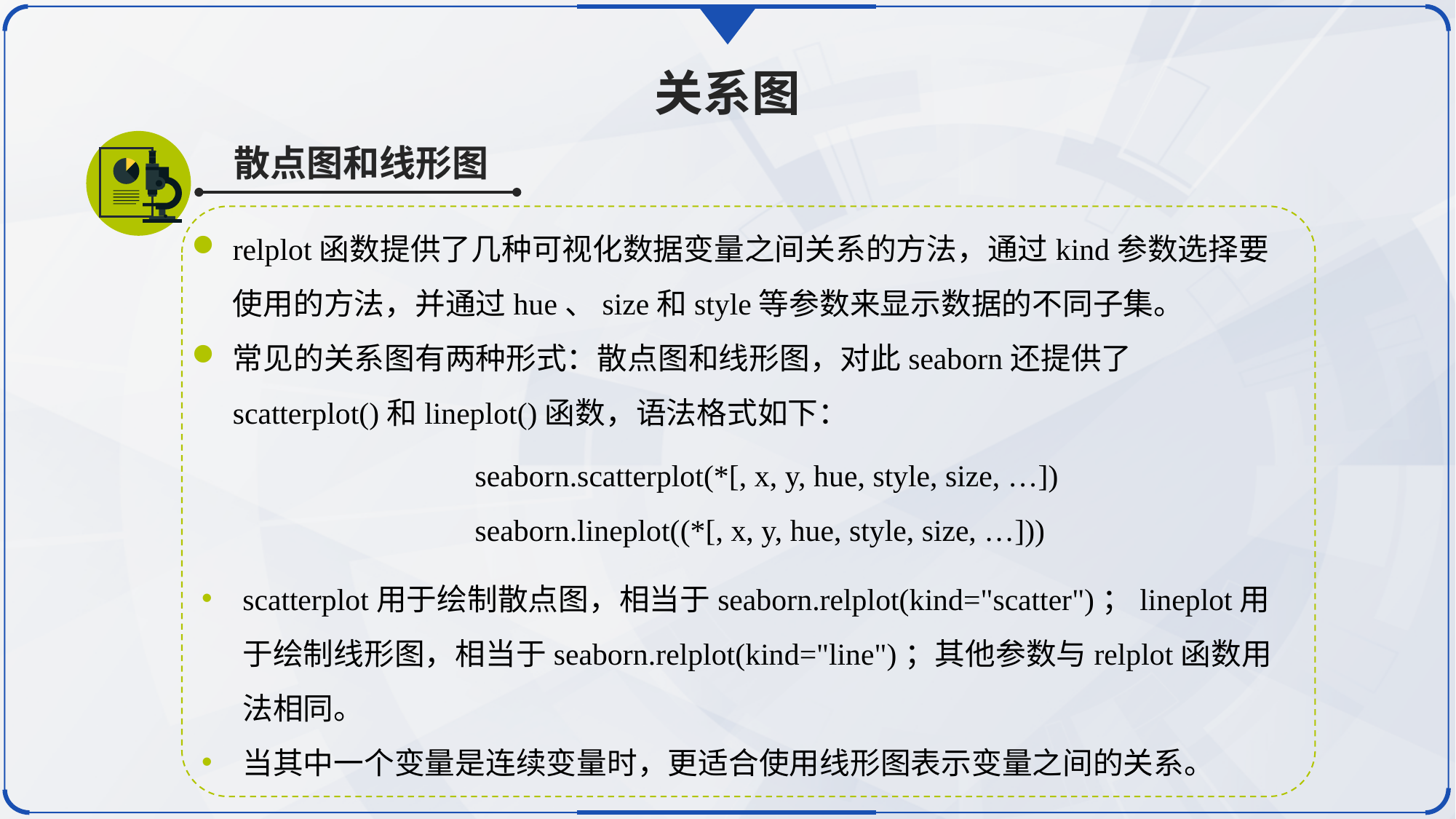

关系图

散点图和线形图

relplot函数提供了几种可视化数据变量之间关系的方法，通过kind参数选择要使用的方法，并通过hue、size和style等参数来显示数据的不同子集。
常见的关系图有两种形式：散点图和线形图，对此seaborn还提供了scatterplot()和lineplot()函数，语法格式如下：
seaborn.scatterplot(*[, x, y, hue, style, size, …])
seaborn.lineplot((*[, x, y, hue, style, size, …]))
scatterplot用于绘制散点图，相当于seaborn.relplot(kind="scatter")；lineplot用于绘制线形图，相当于seaborn.relplot(kind="line")；其他参数与relplot函数用法相同。
当其中一个变量是连续变量时，更适合使用线形图表示变量之间的关系。